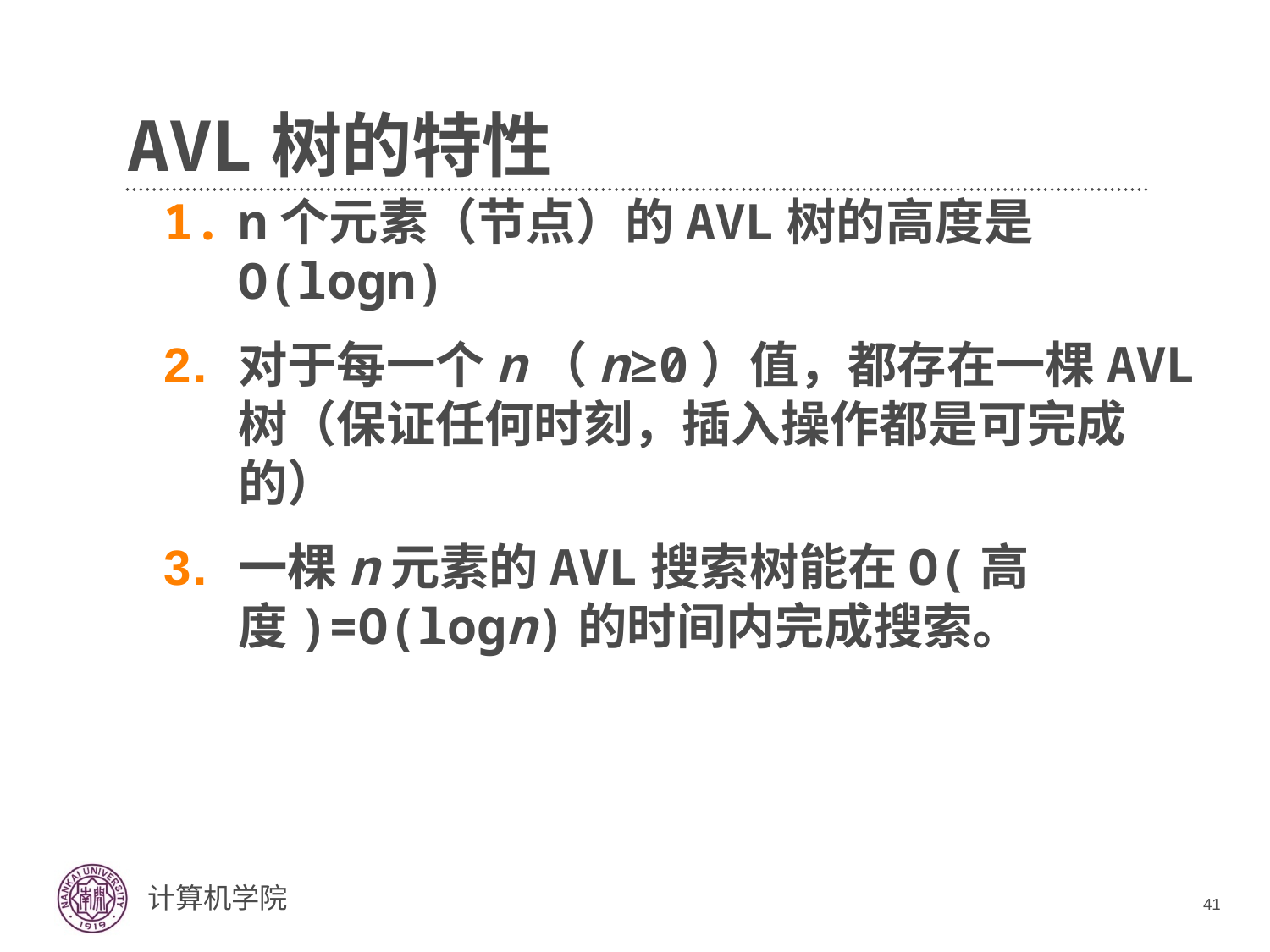

# AVL树的特性
n个元素（节点）的AVL树的高度是O(logn)
对于每一个n（n≥0）值，都存在一棵AVL树（保证任何时刻，插入操作都是可完成的）
一棵n元素的AVL搜索树能在O(高度)=O(logn)的时间内完成搜索。
41